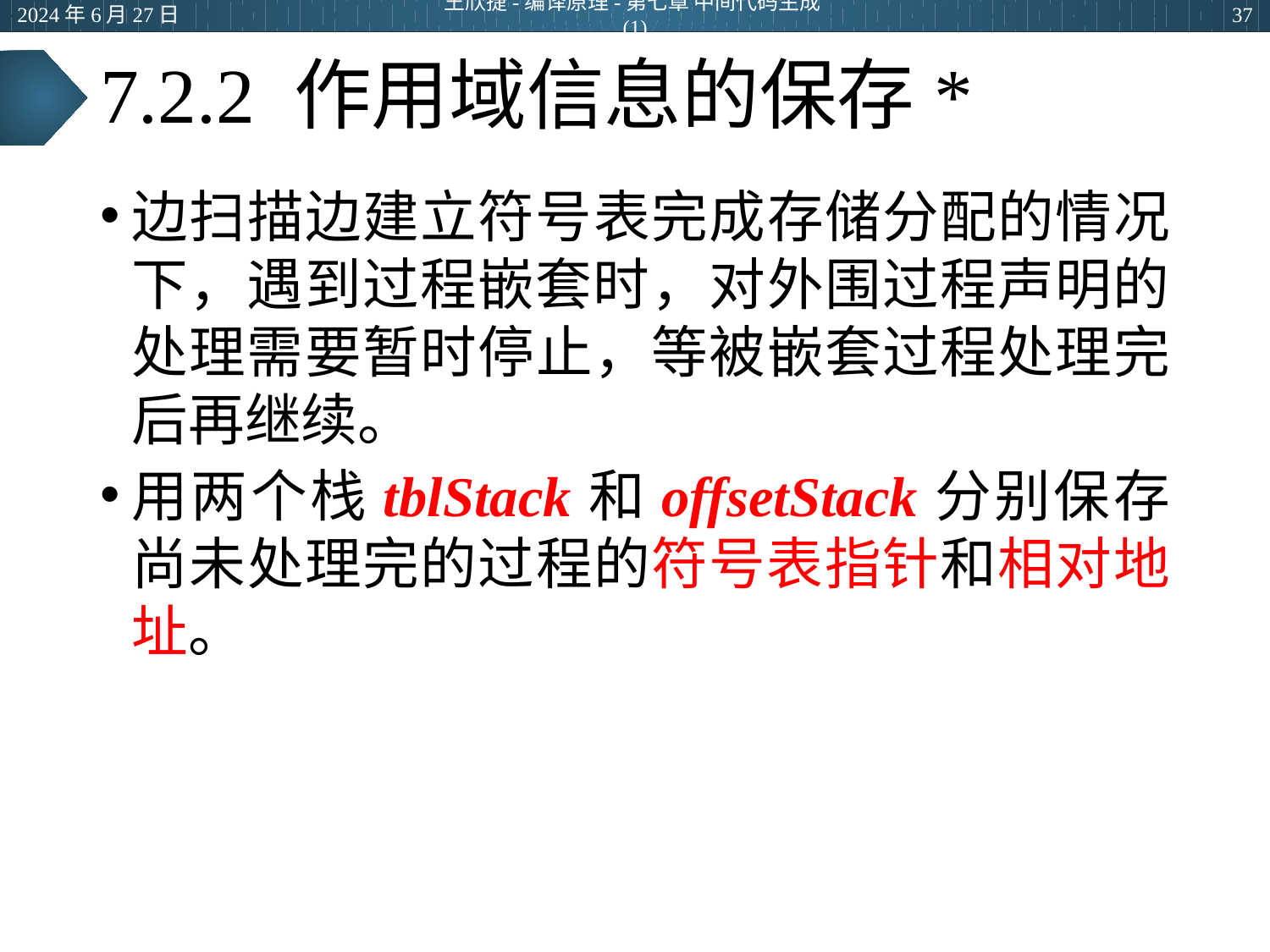

2024年6月27日
王欣捷-编译原理-第七章 中间代码生成(1)
37
# 7.2.2 作用域信息的保存*
边扫描边建立符号表完成存储分配的情况下，遇到过程嵌套时，对外围过程声明的处理需要暂时停止，等被嵌套过程处理完后再继续。
用两个栈tblStack和offsetStack分别保存尚未处理完的过程的符号表指针和相对地址。